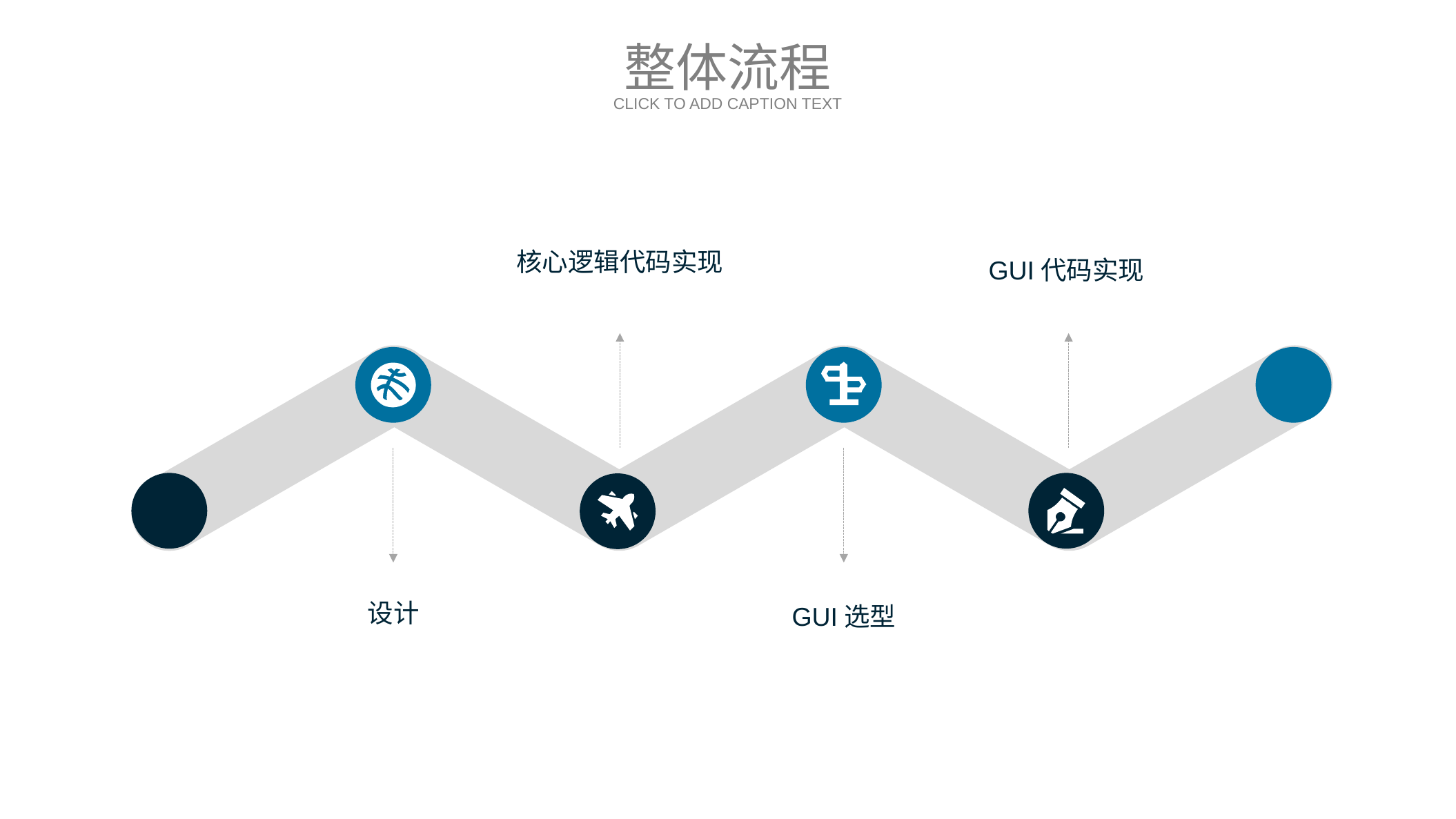

整体流程
CLICK TO ADD CAPTION TEXT

核心逻辑代码实现
GUI代码实现
设计
GUI选型